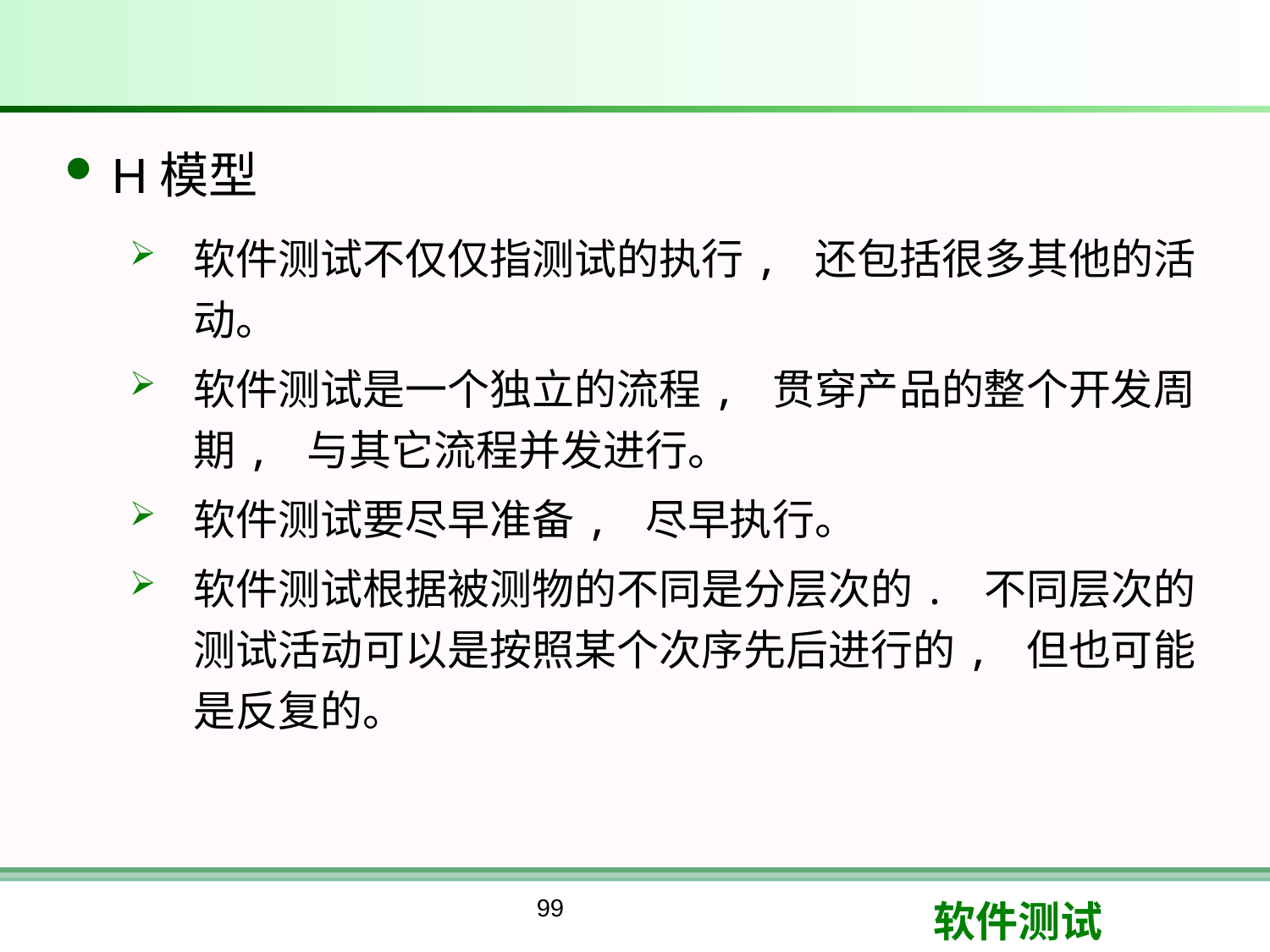

#
H模型
软件测试不仅仅指测试的执行, 还包括很多其他的活动。
软件测试是一个独立的流程, 贯穿产品的整个开发周期, 与其它流程并发进行。
软件测试要尽早准备, 尽早执行。
软件测试根据被测物的不同是分层次的. 不同层次的测试活动可以是按照某个次序先后进行的, 但也可能是反复的。

99